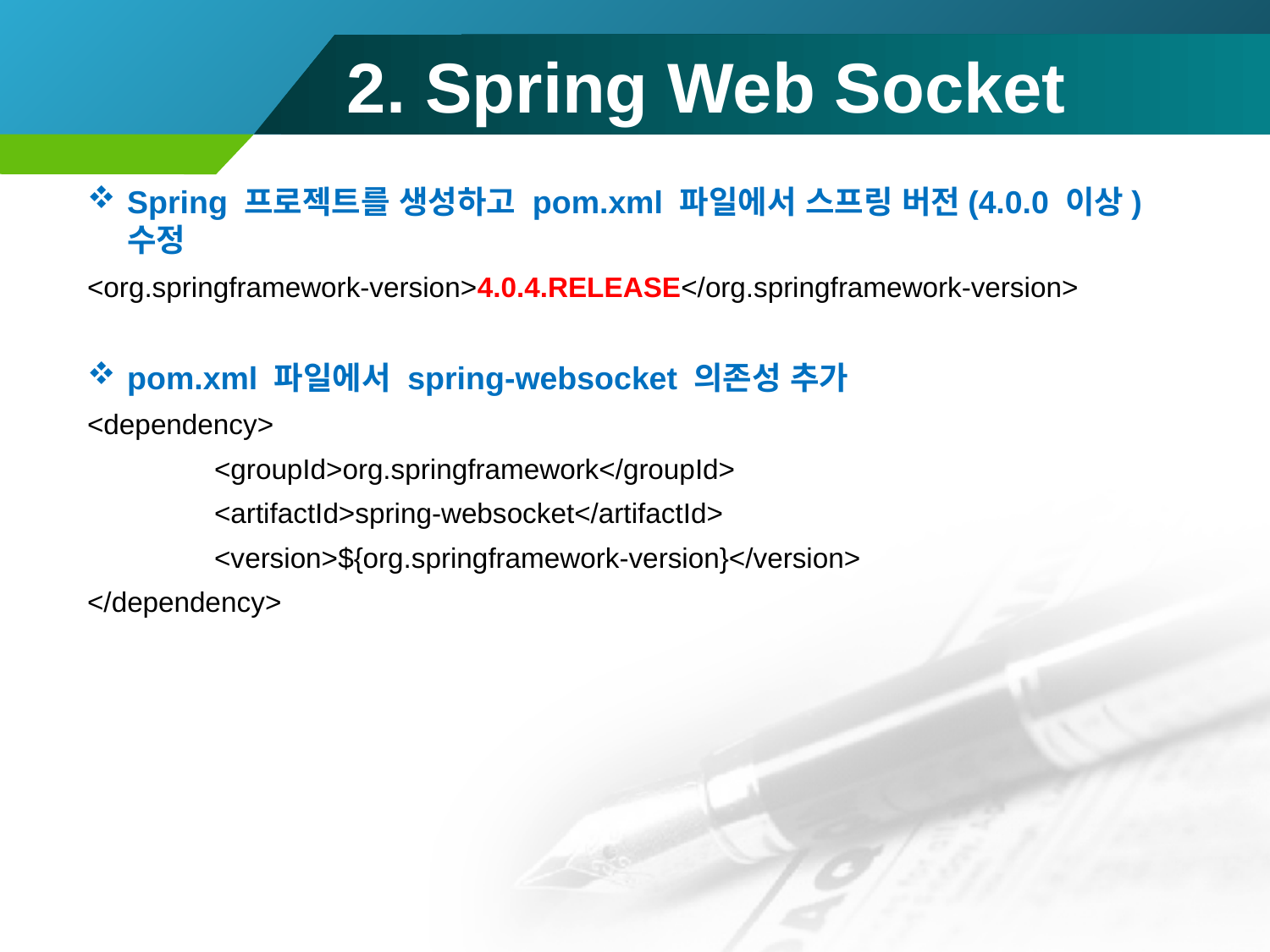

# 2. Spring Web Socket
Spring 프로젝트를 생성하고 pom.xml 파일에서 스프링 버전(4.0.0 이상) 수정
<org.springframework-version>4.0.4.RELEASE</org.springframework-version>

pom.xml 파일에서 spring-websocket 의존성 추가
<dependency>
	<groupId>org.springframework</groupId>
	<artifactId>spring-websocket</artifactId>
	<version>${org.springframework-version}</version>
</dependency>